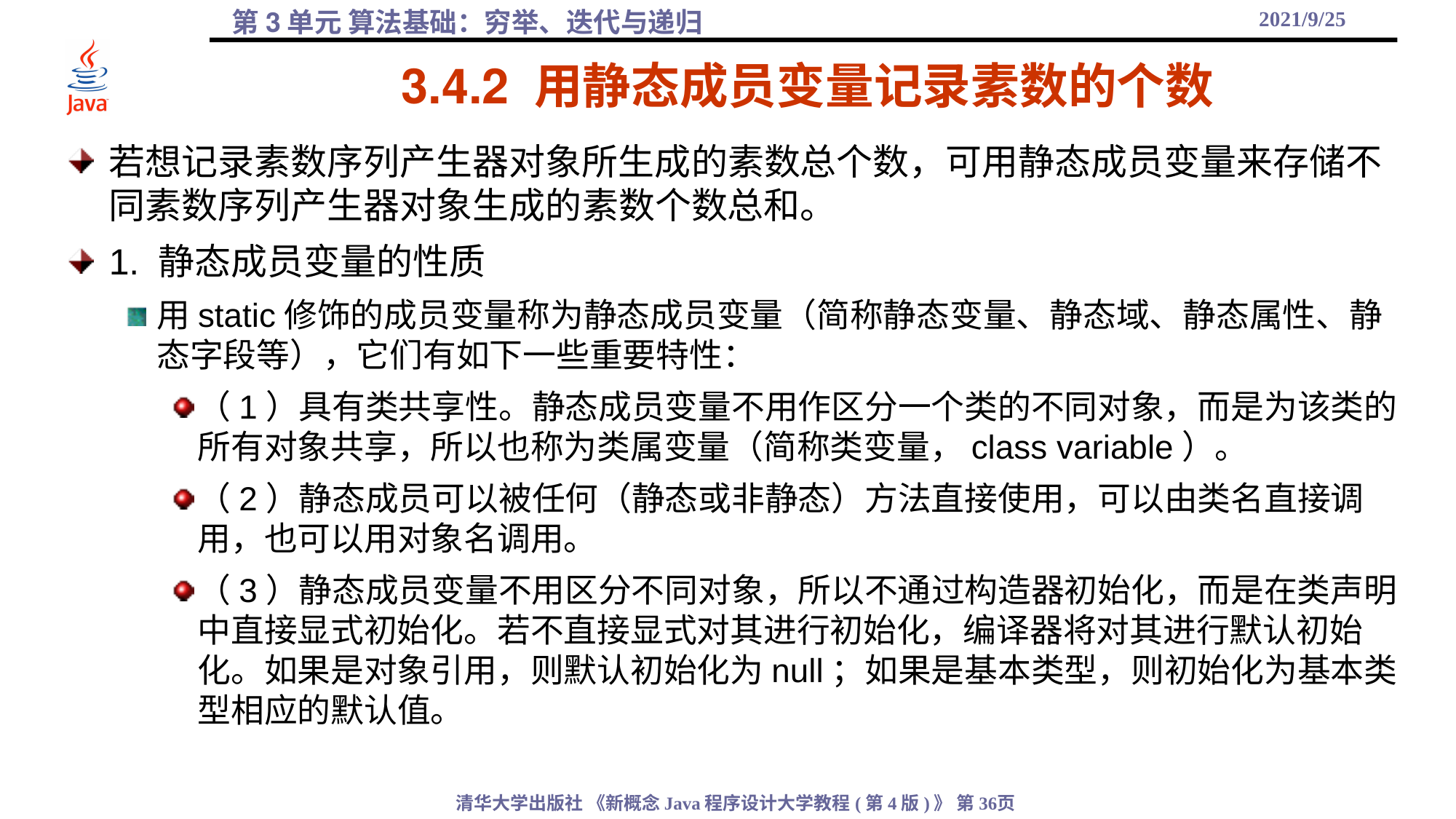

2021/9/25
# 3.4.2 用静态成员变量记录素数的个数
若想记录素数序列产生器对象所生成的素数总个数，可用静态成员变量来存储不同素数序列产生器对象生成的素数个数总和。
1. 静态成员变量的性质
用static修饰的成员变量称为静态成员变量（简称静态变量、静态域、静态属性、静态字段等），它们有如下一些重要特性：
（1）具有类共享性。静态成员变量不用作区分一个类的不同对象，而是为该类的所有对象共享，所以也称为类属变量（简称类变量，class variable）。
（2）静态成员可以被任何（静态或非静态）方法直接使用，可以由类名直接调用，也可以用对象名调用。
（3）静态成员变量不用区分不同对象，所以不通过构造器初始化，而是在类声明中直接显式初始化。若不直接显式对其进行初始化，编译器将对其进行默认初始化。如果是对象引用，则默认初始化为null；如果是基本类型，则初始化为基本类型相应的默认值。